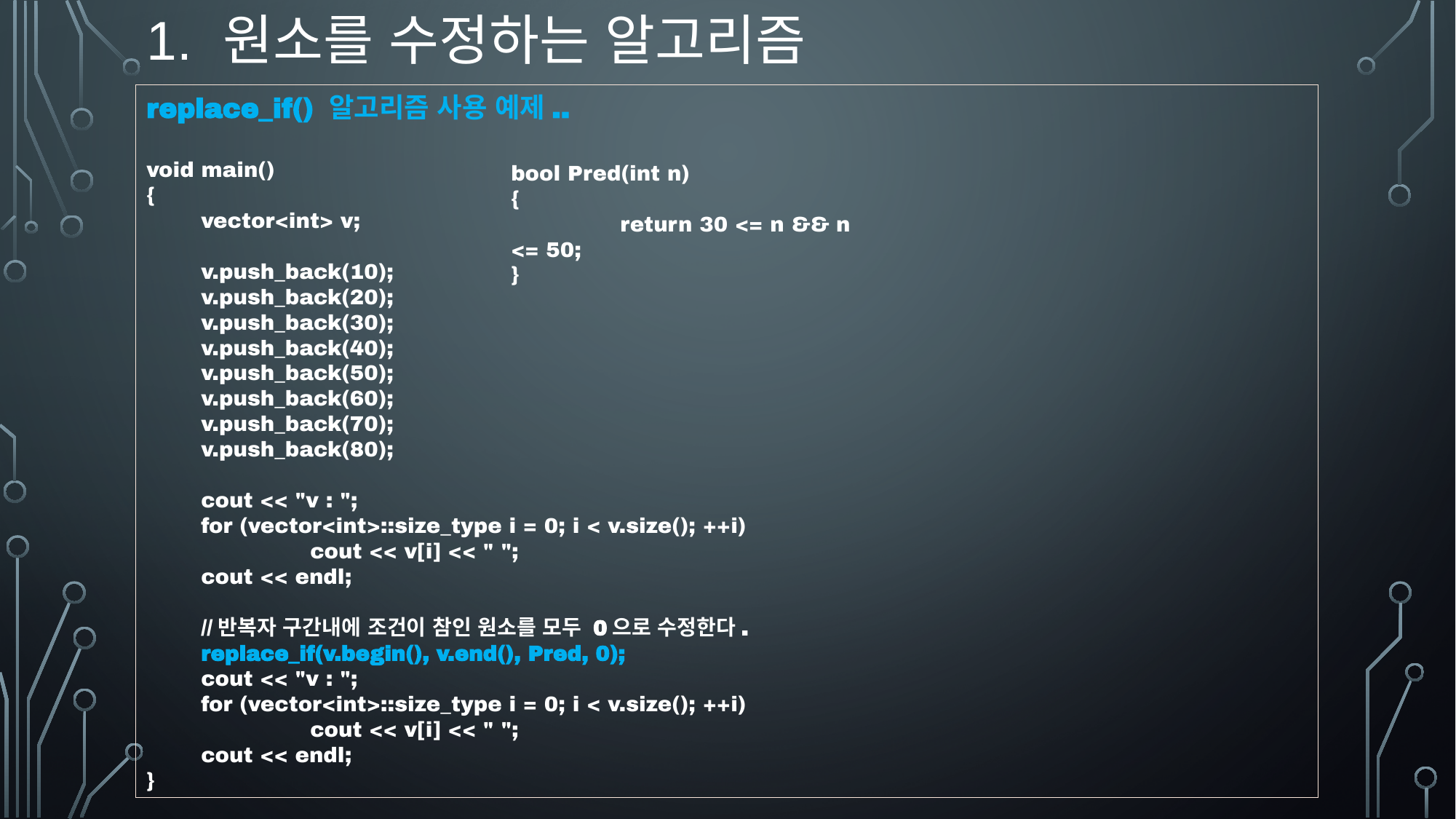

# 1. 원소를 수정하는 알고리즘
replace_if() 알고리즘 사용 예제..

void main()
{
vector<int> v;

v.push_back(10);
v.push_back(20);
v.push_back(30);
v.push_back(40);
v.push_back(50);
v.push_back(60);
v.push_back(70);
v.push_back(80);

cout << "v : ";
for (vector<int>::size_type i = 0; i < v.size(); ++i)
	cout << v[i] << " ";
cout << endl;

//반복자 구간내에 조건이 참인 원소를 모두 0으로 수정한다.
replace_if(v.begin(), v.end(), Pred, 0);
cout << "v : ";
for (vector<int>::size_type i = 0; i < v.size(); ++i)
	cout << v[i] << " ";
cout << endl;
}
bool Pred(int n)
{
	return 30 <= n && n <= 50;
}